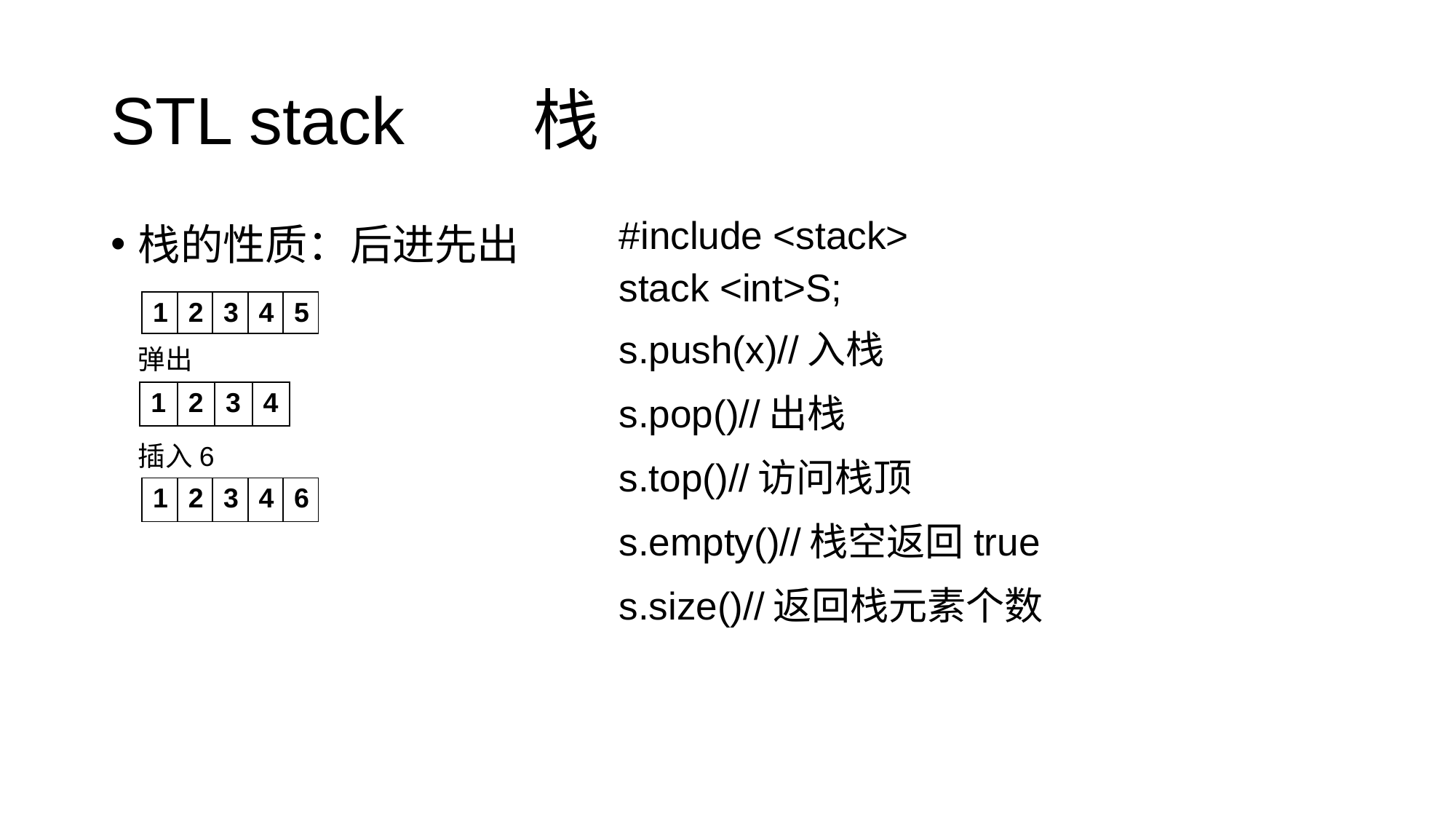

# STL stack      栈
#include <stack>
stack <int>S;
s.push(x)//入栈
s.pop()//出栈
s.top()//访问栈顶
s.empty()//栈空返回true
s.size()//返回栈元素个数
栈的性质：后进先出

| 1 | 2 | 3 | 4 | 5 |
| --- | --- | --- | --- | --- |
弹出
| 1 | 2 | 3 | 4 |
| --- | --- | --- | --- |
插入6
| 1 | 2 | 3 | 4 | 6 |
| --- | --- | --- | --- | --- |